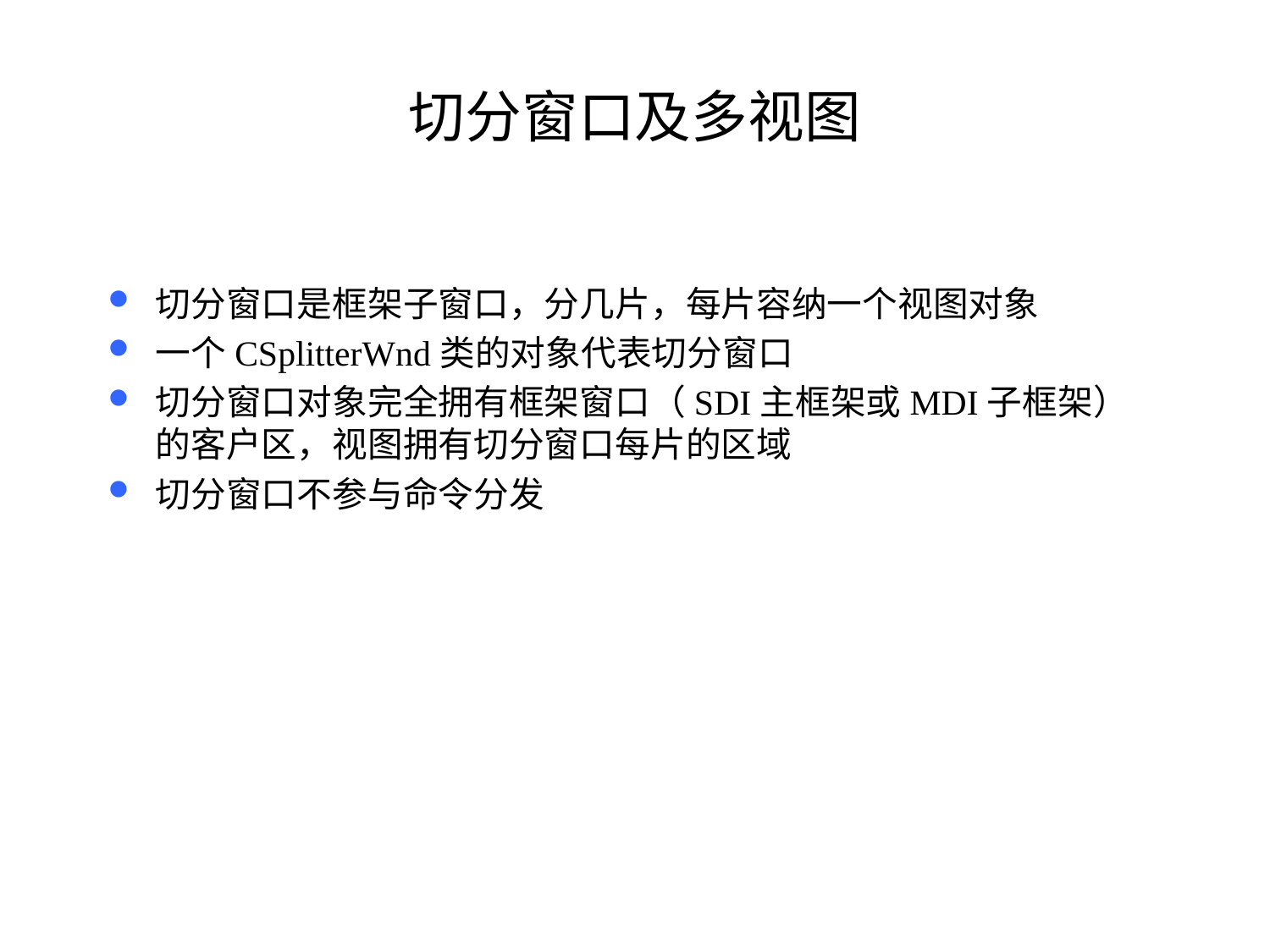

# 切分窗口及多视图
切分窗口是框架子窗口，分几片，每片容纳一个视图对象
一个CSplitterWnd类的对象代表切分窗口
切分窗口对象完全拥有框架窗口（SDI主框架或MDI子框架）的客户区，视图拥有切分窗口每片的区域
切分窗口不参与命令分发
116